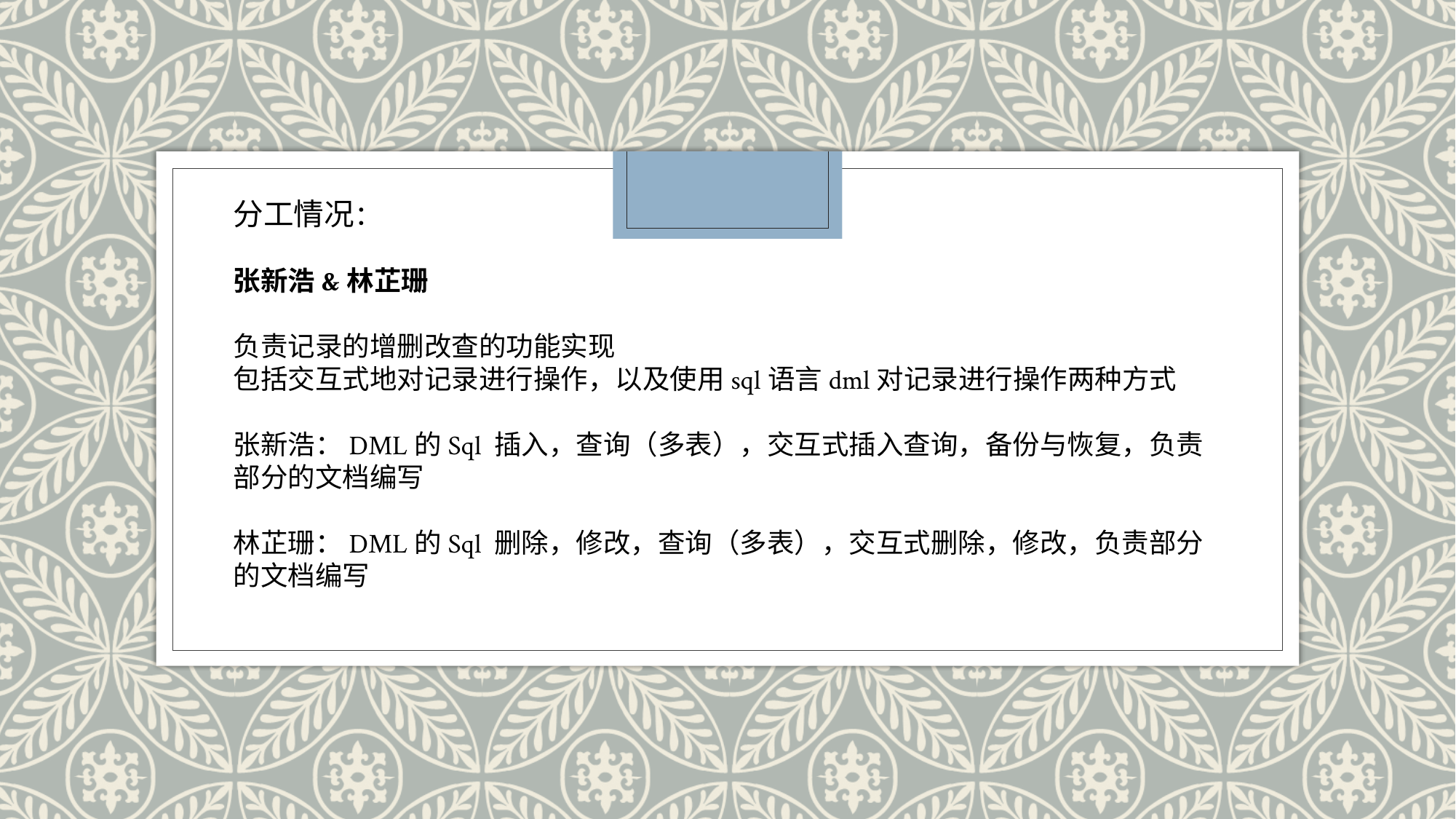

分工情况：
张新浩&林芷珊

负责记录的增删改查的功能实现
包括交互式地对记录进行操作，以及使用sql语言dml对记录进行操作两种方式

张新浩：DML的Sql 插入，查询（多表），交互式插入查询，备份与恢复，负责部分的文档编写

林芷珊：DML的Sql 删除，修改，查询（多表），交互式删除，修改，负责部分的文档编写